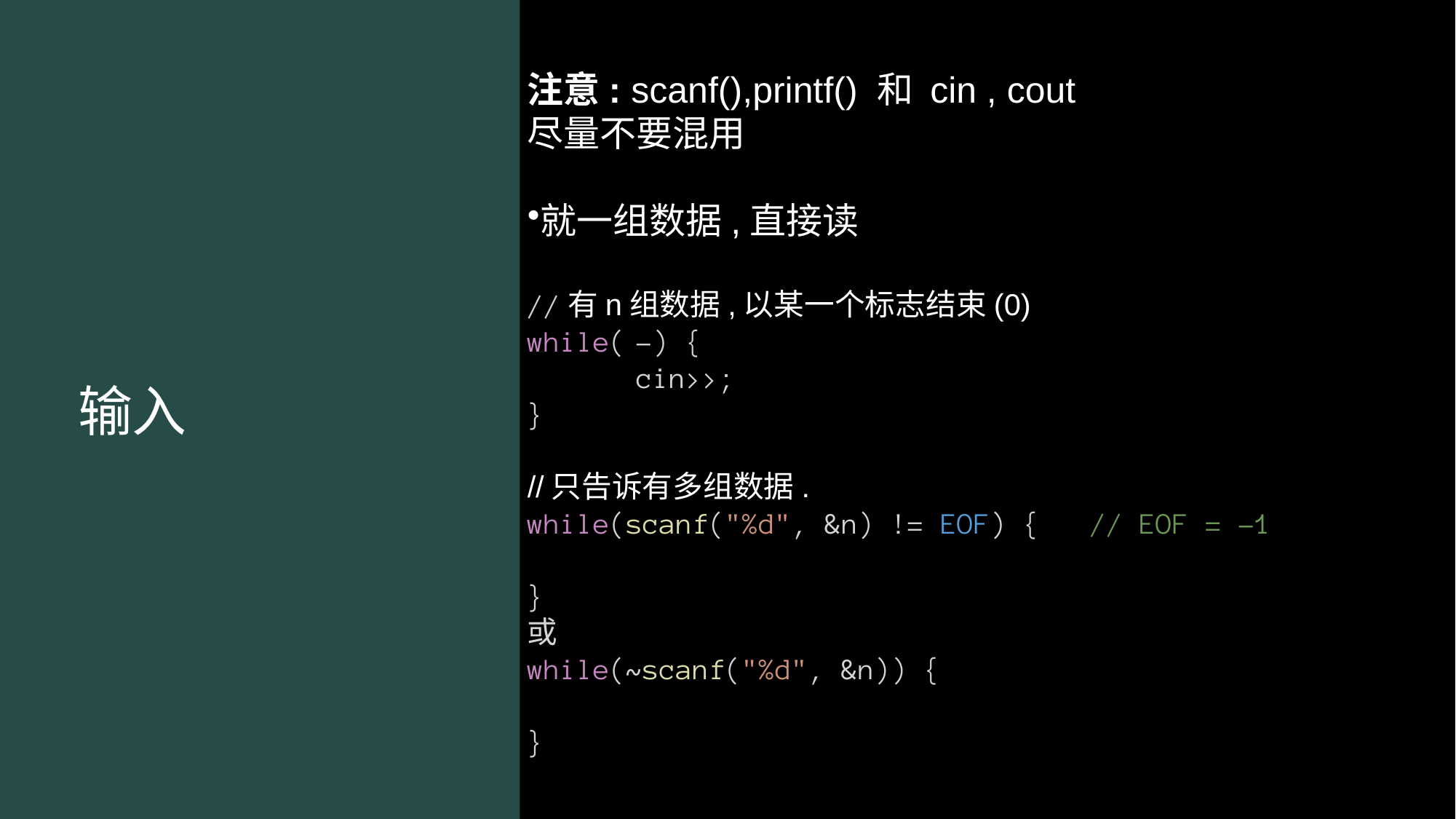

注意: scanf(),printf() 和 cin , cout
尽量不要混用

就一组数据,直接读

//有n组数据,以某一个标志结束(0)
while(	-) {
	cin>>;
}

//只告诉有多组数据.
while(scanf("%d", &n) != EOF) {   // EOF = -1

}
或
while(~scanf("%d", &n)) {

}

# 输入